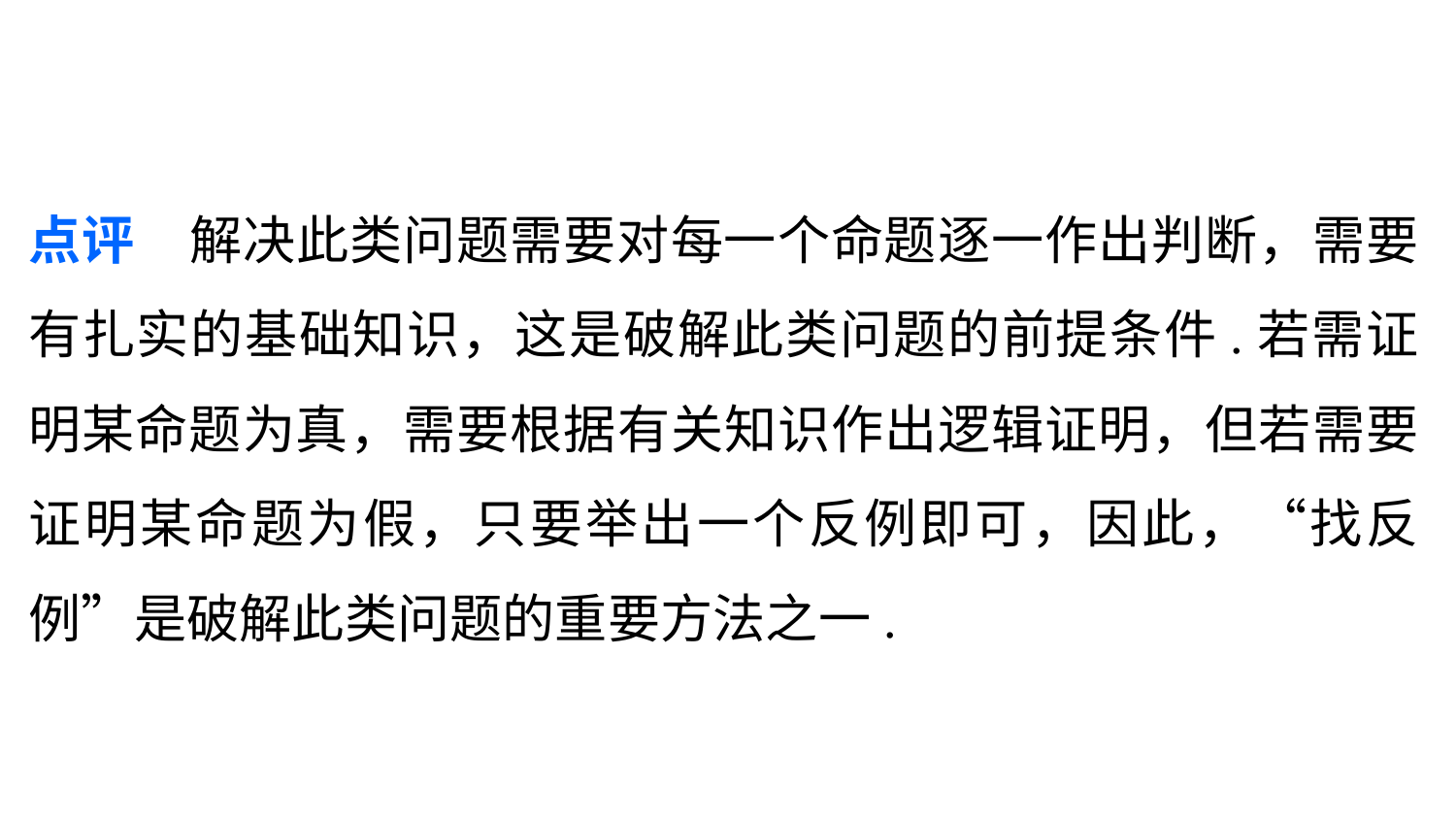

点评　解决此类问题需要对每一个命题逐一作出判断，需要有扎实的基础知识，这是破解此类问题的前提条件.若需证明某命题为真，需要根据有关知识作出逻辑证明，但若需要证明某命题为假，只要举出一个反例即可，因此，“找反例”是破解此类问题的重要方法之一.